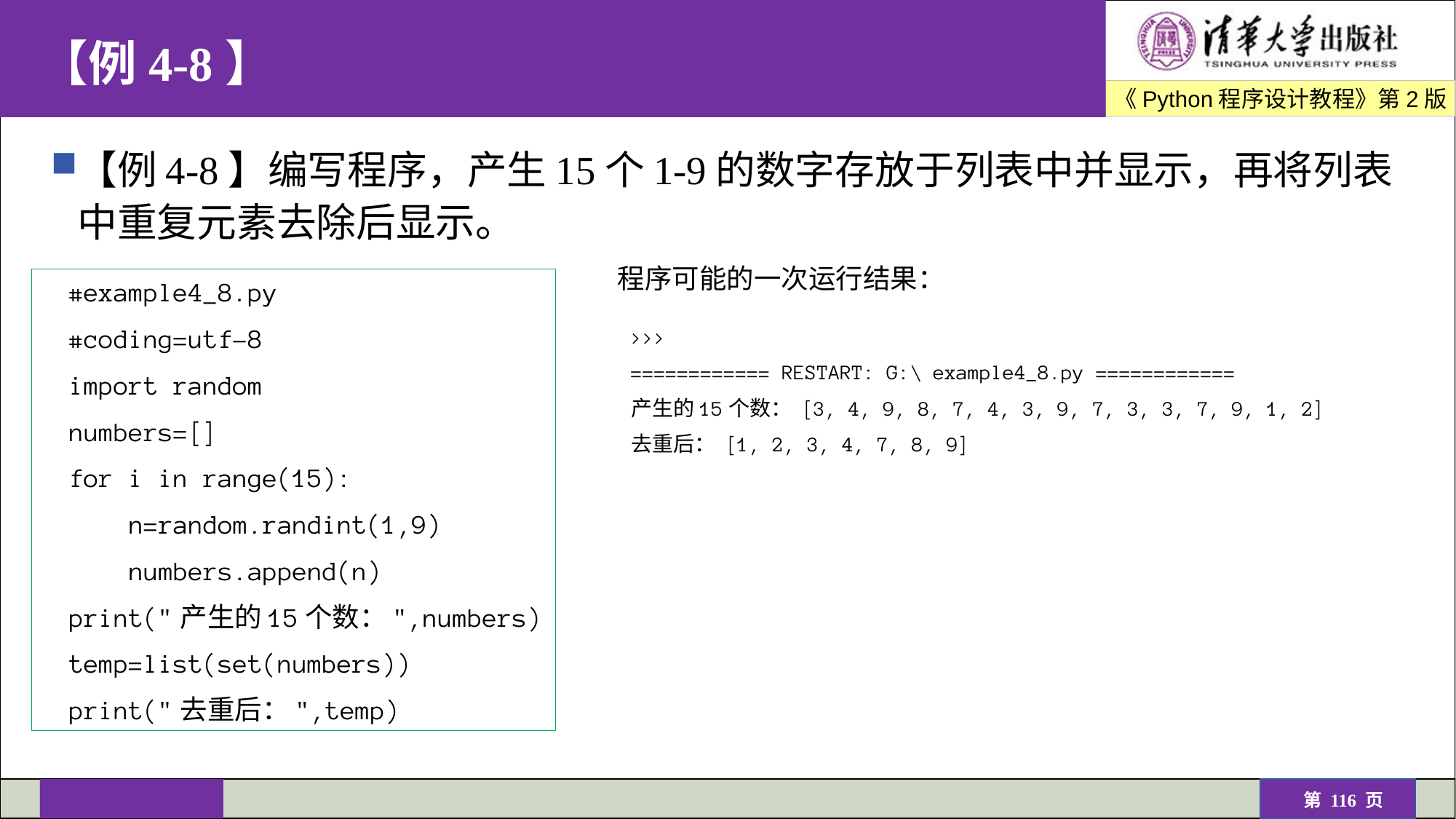

# 【例4-8】
【例4-8】编写程序，产生15个1-9的数字存放于列表中并显示，再将列表中重复元素去除后显示。
程序可能的一次运行结果：
#example4_8.py
#coding=utf-8
import random
numbers=[]
for i in range(15):
    n=random.randint(1,9)
    numbers.append(n)
print("产生的15个数：",numbers)
temp=list(set(numbers))
print("去重后：",temp)
>>>
============ RESTART: G:\ example4_8.py ============
产生的15个数： [3, 4, 9, 8, 7, 4, 3, 9, 7, 3, 3, 7, 9, 1, 2]
去重后： [1, 2, 3, 4, 7, 8, 9]